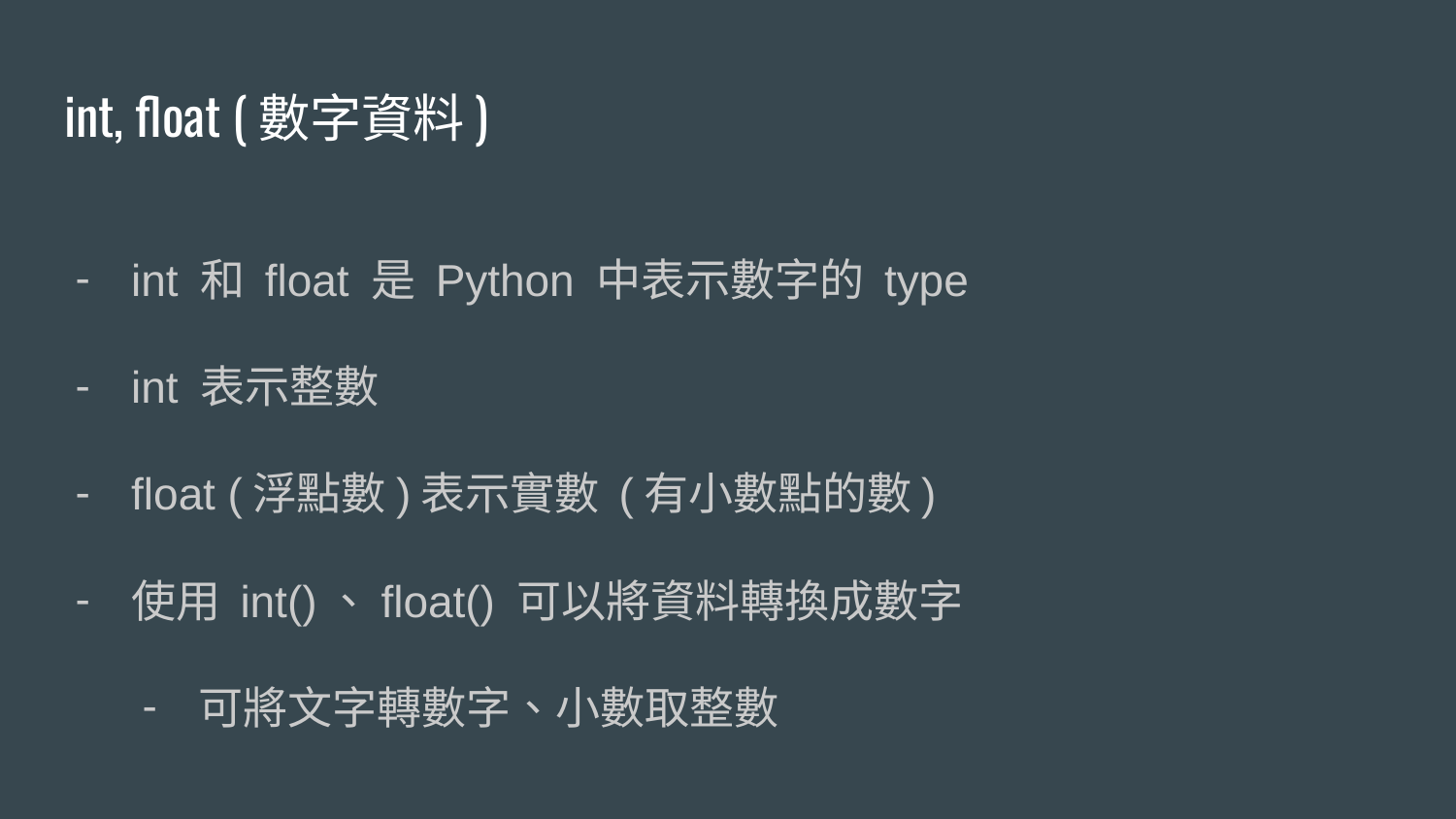

# int, float (數字資料)
int 和 float 是 Python 中表示數字的 type
int 表示整數
float (浮點數)表示實數 (有小數點的數)
使用 int()、float() 可以將資料轉換成數字
可將文字轉數字、小數取整數